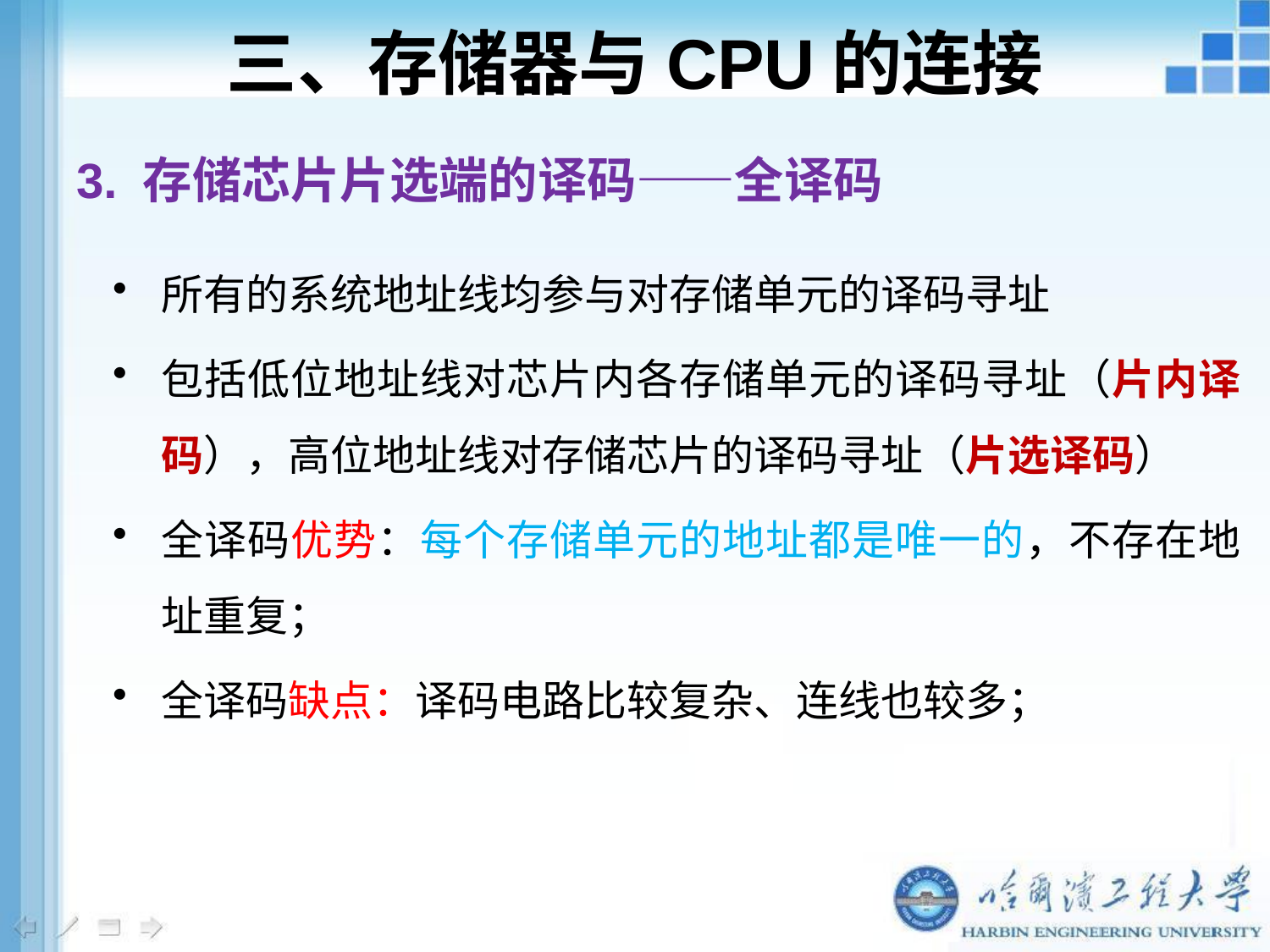

三、存储器与CPU的连接
3. 存储芯片片选端的译码——全译码
所有的系统地址线均参与对存储单元的译码寻址
包括低位地址线对芯片内各存储单元的译码寻址（片内译码），高位地址线对存储芯片的译码寻址（片选译码）
全译码优势：每个存储单元的地址都是唯一的，不存在地址重复；
全译码缺点：译码电路比较复杂、连线也较多；